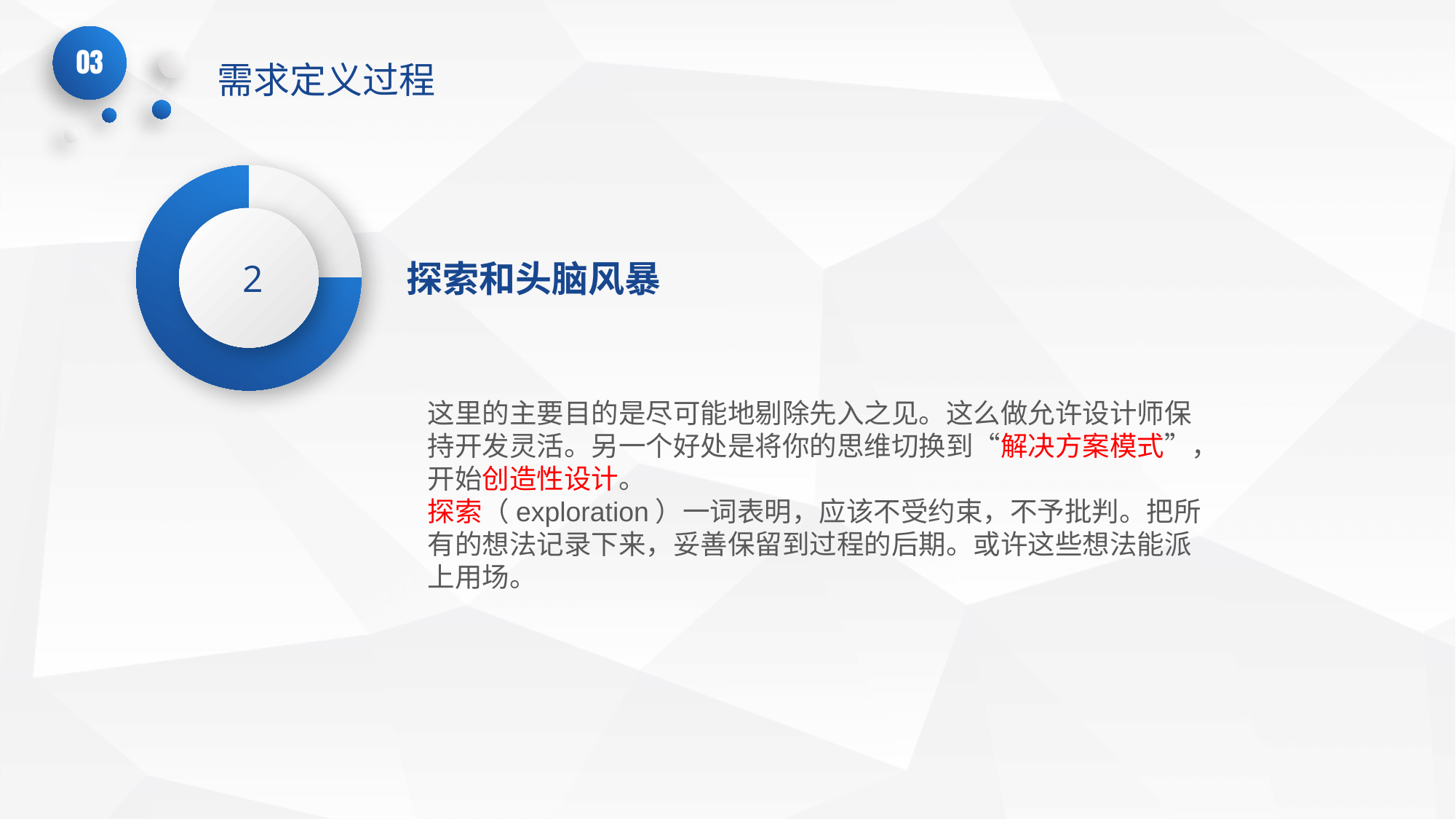

需求定义过程

2
探索和头脑风暴
这里的主要目的是尽可能地剔除先入之见。这么做允许设计师保持开发灵活。另一个好处是将你的思维切换到“解决方案模式”，开始创造性设计。
探索（exploration）一词表明，应该不受约束，不予批判。把所有的想法记录下来，妥善保留到过程的后期。或许这些想法能派上用场。